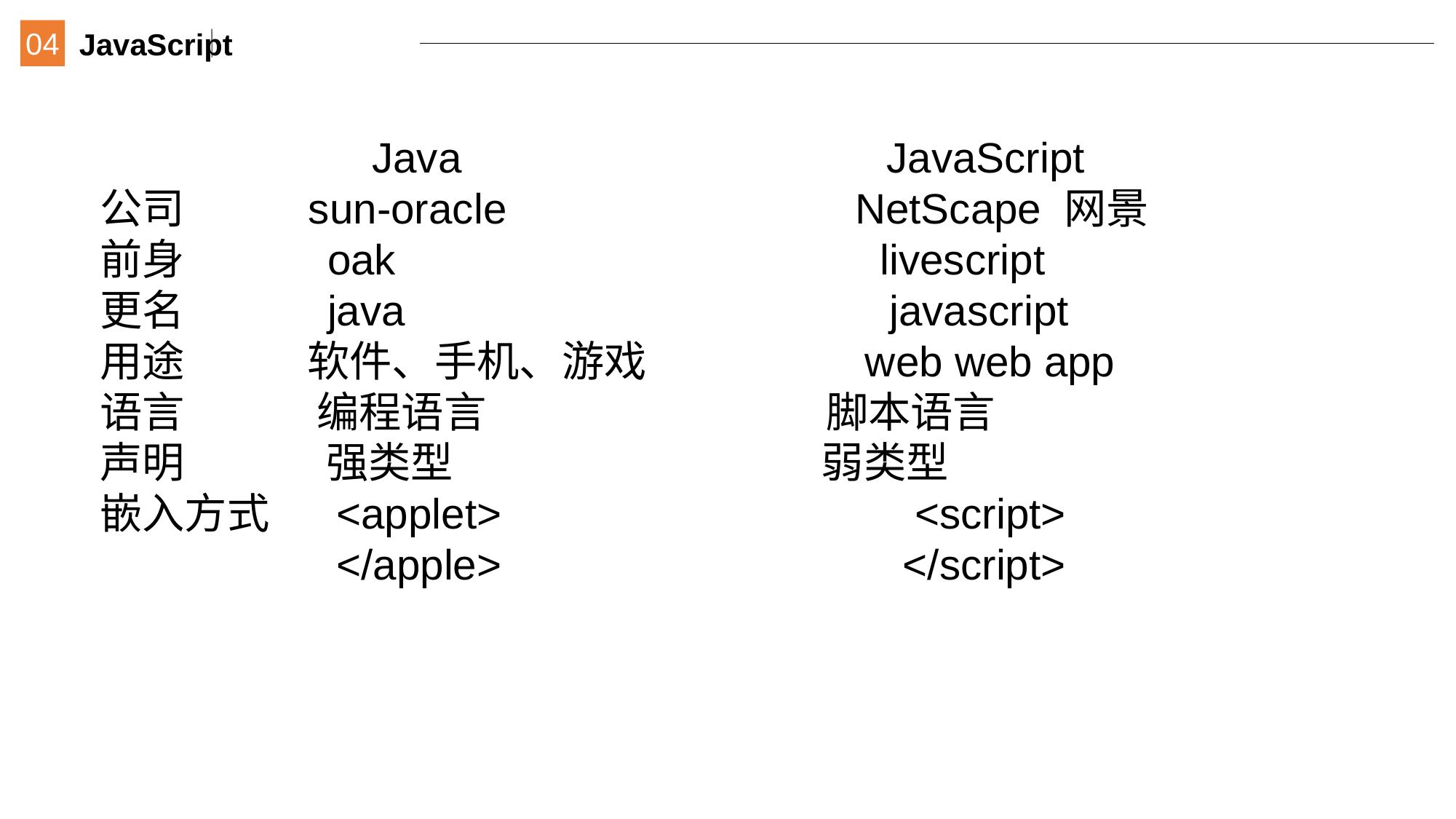

04
JavaScript

                       Java                                    JavaScript
公司            sun-oracle	                           NetScape 网景
前身              oak                                         livescript
更名              java                                         javascript
用途             软件、手机、游戏                      web web app
语言              编程语言                                    脚本语言
声明               强类型                                       弱类型
嵌入方式      <applet>                                   <script>
                    </apple>                                  </script>

大家的期望
来到这里，相信大家都有一个明确的目标，或者是希望有一技傍身，或者是希望提升自己，又或者是希望能在毕业之后通过自己的努力找到一份合心意的工作；